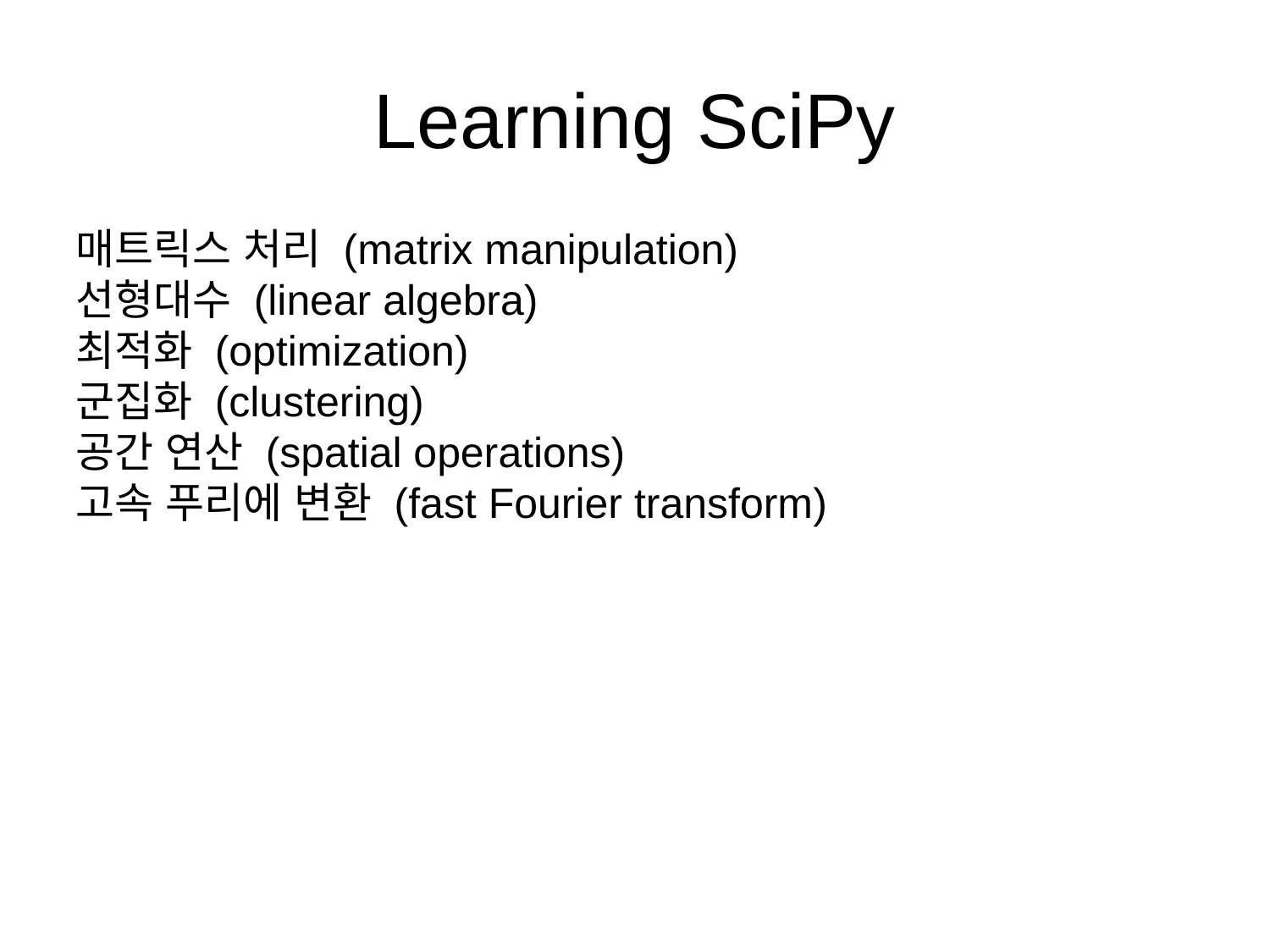

# Learning SciPy
매트릭스 처리 (matrix manipulation)
선형대수 (linear algebra)
최적화 (optimization)
군집화 (clustering)
공간 연산 (spatial operations)
고속 푸리에 변환 (fast Fourier transform)